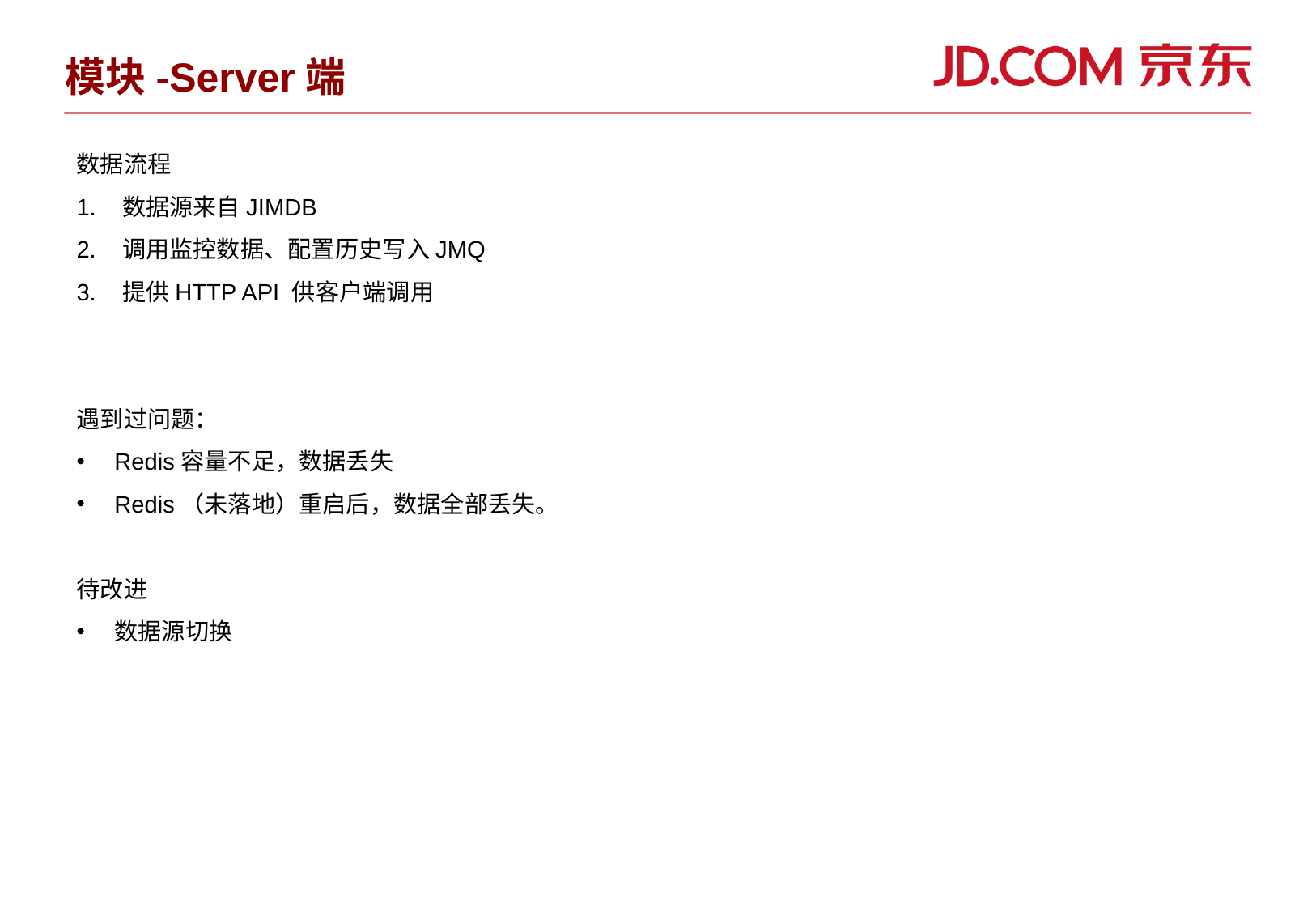

模块-Server端
数据流程
数据源来自JIMDB
调用监控数据、配置历史写入JMQ
提供HTTP API 供客户端调用

遇到过问题：
Redis容量不足，数据丢失
Redis（未落地）重启后，数据全部丢失。

待改进
数据源切换